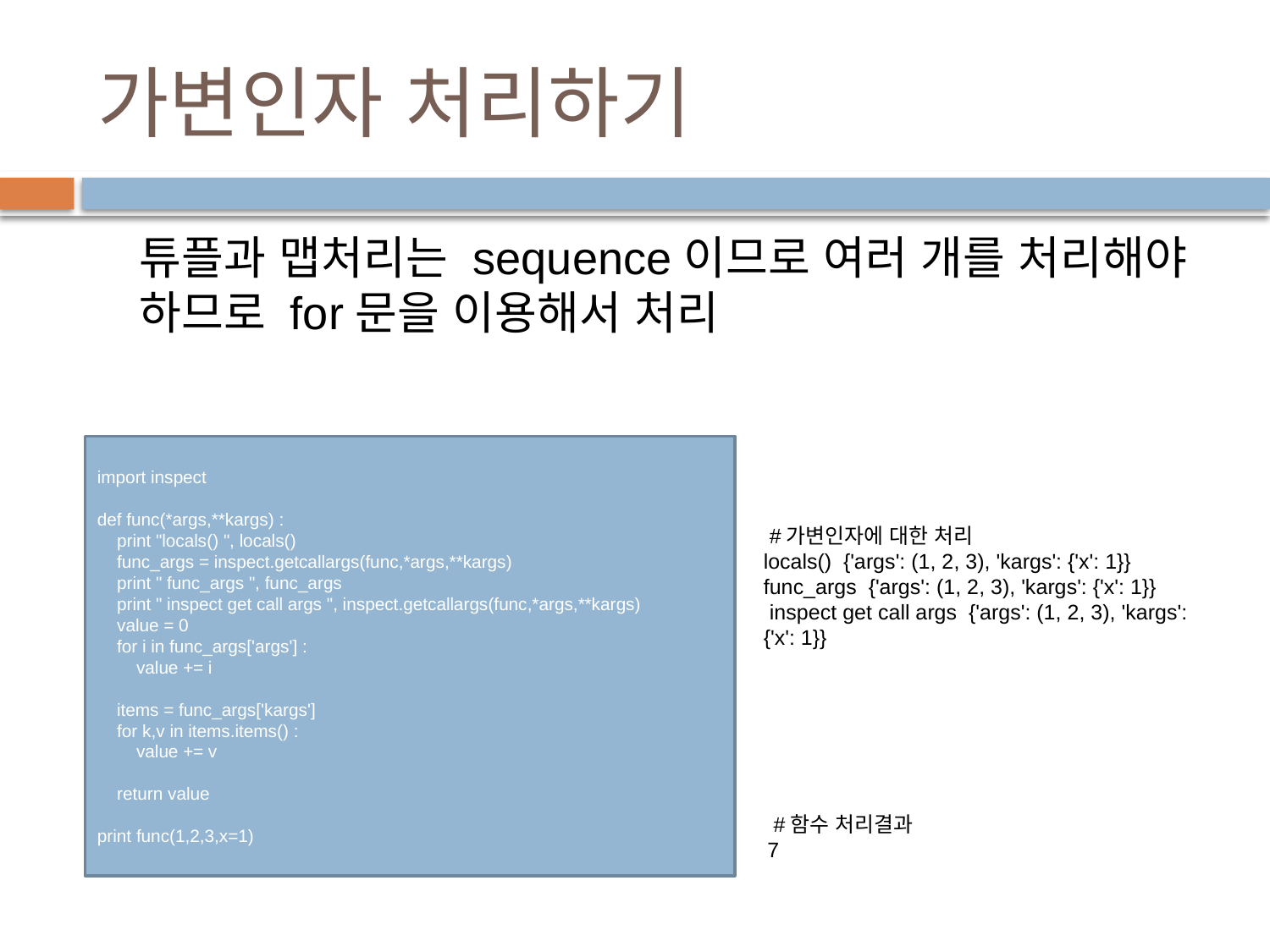

# 가변인자 처리하기
튜플과 맵처리는 sequence이므로 여러 개를 처리해야 하므로 for문을 이용해서 처리

import inspect

def func(*args,**kargs) :
    print "locals() ", locals()
    func_args = inspect.getcallargs(func,*args,**kargs)
    print " func_args ", func_args
    print " inspect get call args ", inspect.getcallargs(func,*args,**kargs)
    value = 0
    for i in func_args['args'] :
        value += i

    items = func_args['kargs']
    for k,v in items.items() :
        value += v

    return value

print func(1,2,3,x=1)
 #가변인자에 대한 처리
locals()  {'args': (1, 2, 3), 'kargs': {'x': 1}}
func_args  {'args': (1, 2, 3), 'kargs': {'x': 1}}
 inspect get call args  {'args': (1, 2, 3), 'kargs': {'x': 1}}
 #함수 처리결과
7